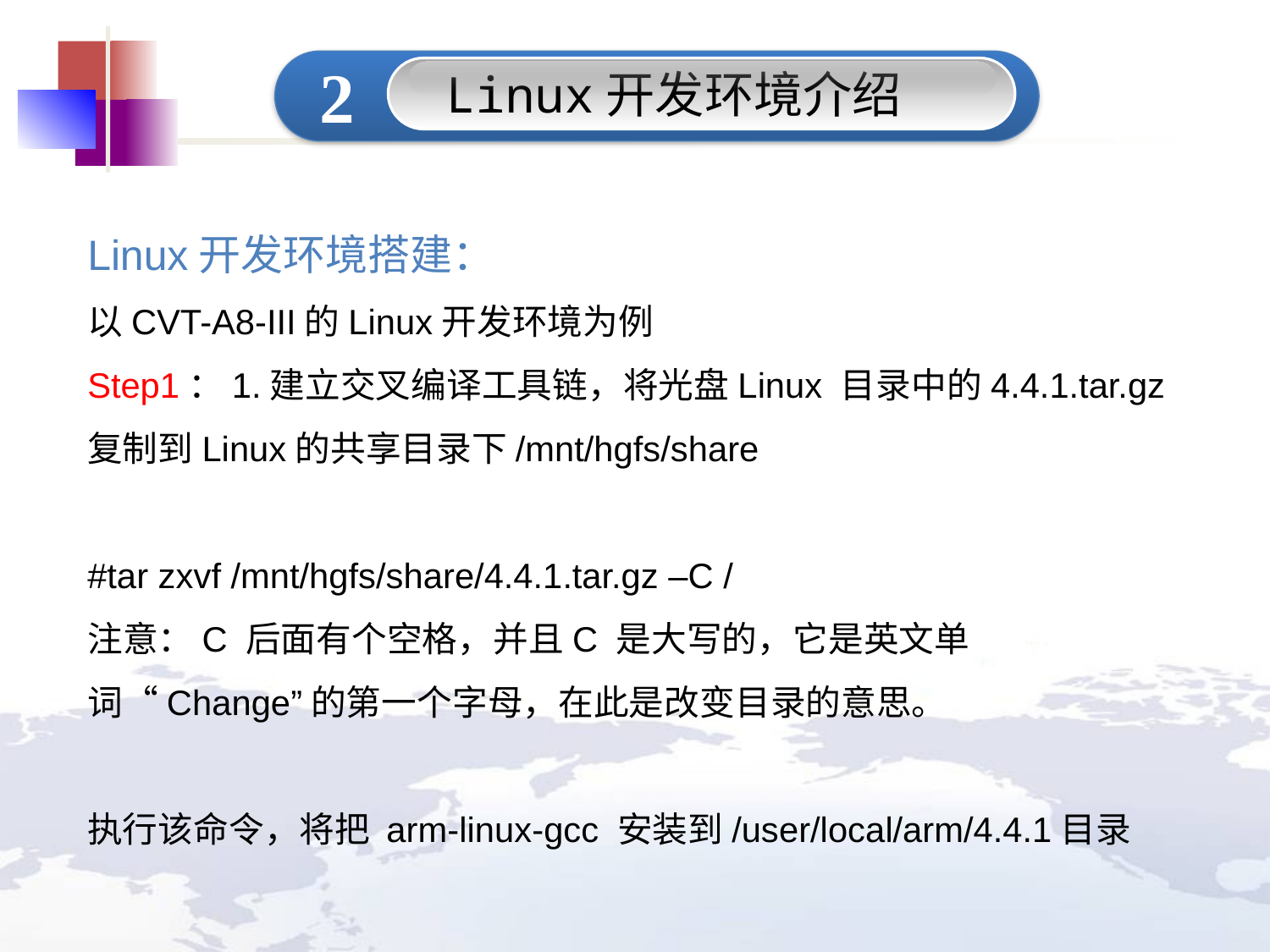

2

Linux开发环境介绍

Linux开发环境搭建：
以CVT-A8-III的Linux开发环境为例
Step1：1.建立交叉编译工具链，将光盘Linux 目录中的4.4.1.tar.gz复制到Linux的共享目录下/mnt/hgfs/share

#tar zxvf /mnt/hgfs/share/4.4.1.tar.gz –C /
注意：C 后面有个空格，并且C 是大写的，它是英文单词“Change”的第一个字母，在此是改变目录的意思。

执行该命令，将把 arm-linux-gcc 安装到/user/local/arm/4.4.1目录